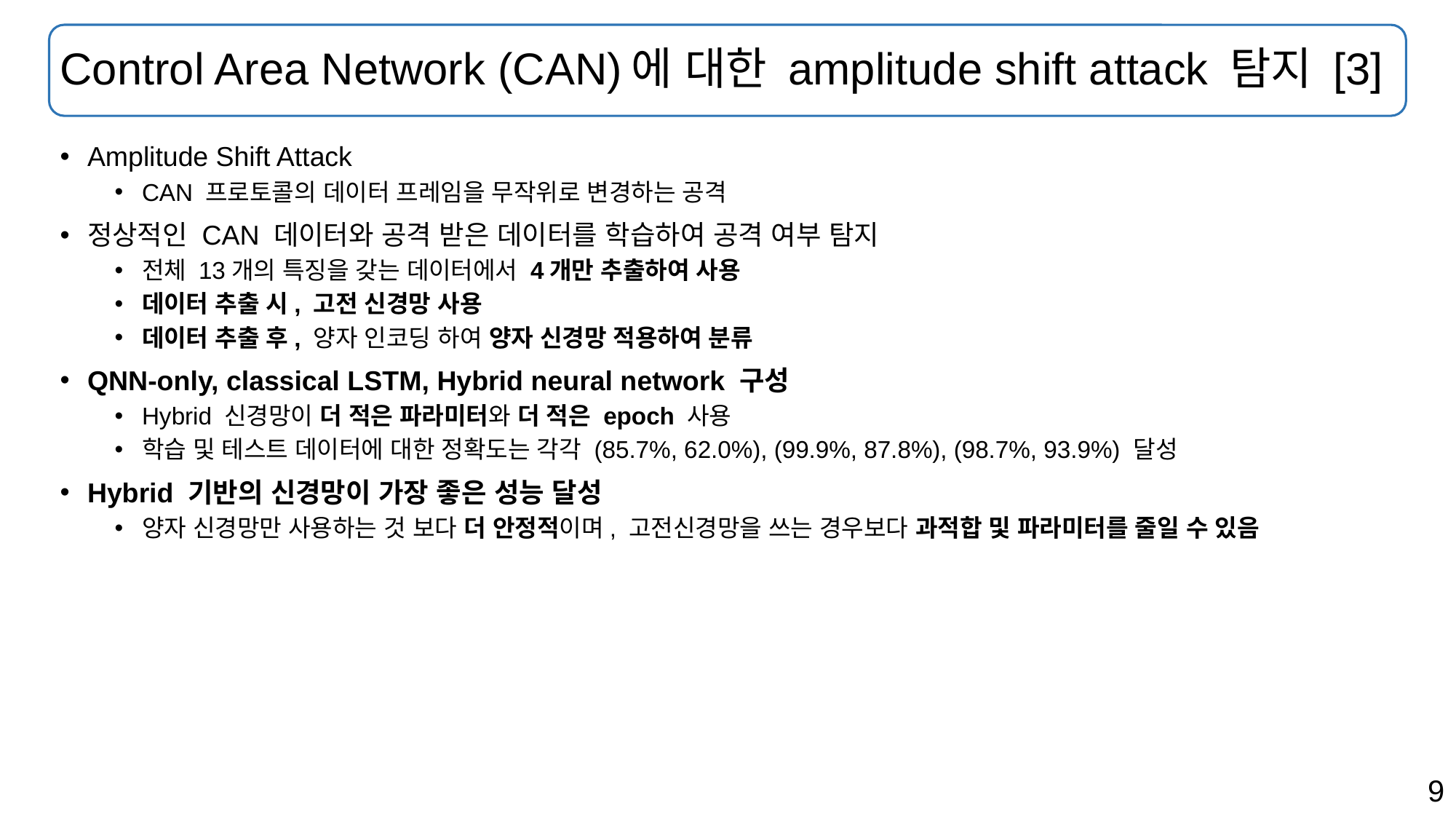

# Control Area Network (CAN)에 대한 amplitude shift attack 탐지 [3]
Amplitude Shift Attack
CAN 프로토콜의 데이터 프레임을 무작위로 변경하는 공격
정상적인 CAN 데이터와 공격 받은 데이터를 학습하여 공격 여부 탐지
전체 13개의 특징을 갖는 데이터에서 4개만 추출하여 사용
데이터 추출 시, 고전 신경망 사용
데이터 추출 후, 양자 인코딩 하여 양자 신경망 적용하여 분류
QNN-only, classical LSTM, Hybrid neural network 구성
Hybrid 신경망이 더 적은 파라미터와 더 적은 epoch 사용
학습 및 테스트 데이터에 대한 정확도는 각각 (85.7%, 62.0%), (99.9%, 87.8%), (98.7%, 93.9%) 달성
Hybrid 기반의 신경망이 가장 좋은 성능 달성
양자 신경망만 사용하는 것 보다 더 안정적이며, 고전신경망을 쓰는 경우보다 과적합 및 파라미터를 줄일 수 있음